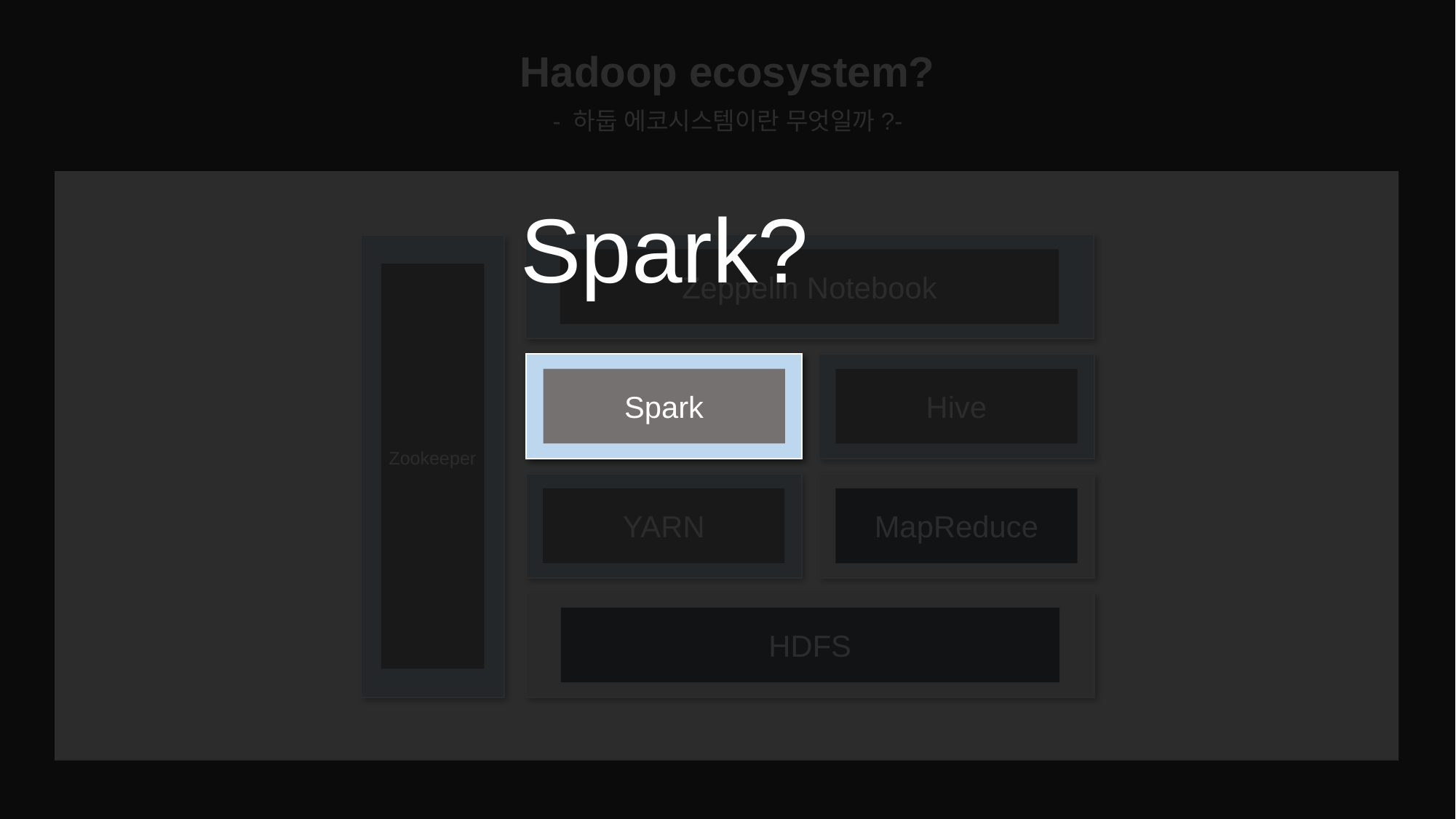

Hadoop ecosystem?
- 하둡 에코시스템이란 무엇일까?-

Spark?

Zeppelin Notebook

Hive

Spark

Zookeeper

YARN

MapReduce

HDFS

Spark